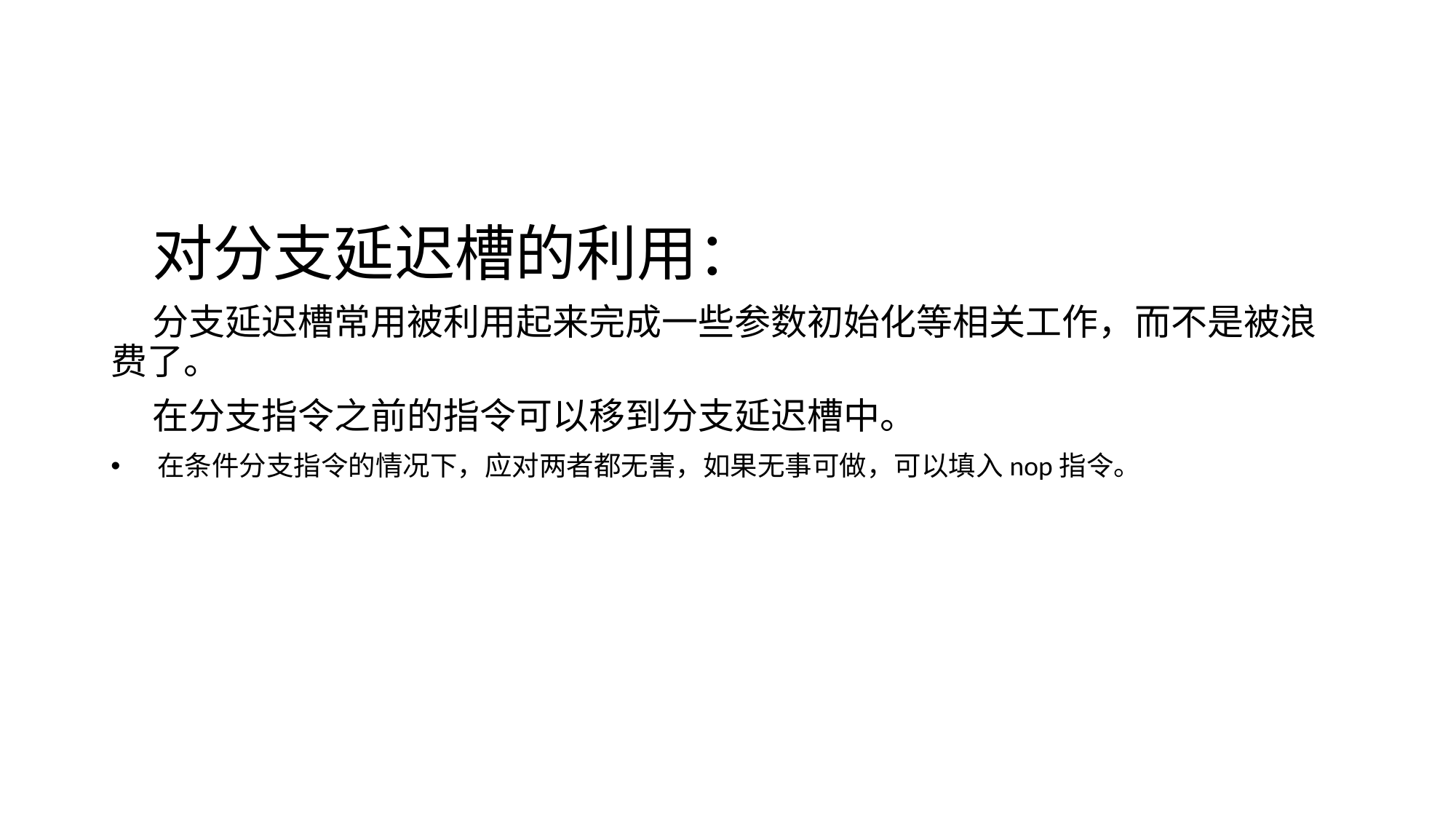

#
    对分支延迟槽的利用：
    分支延迟槽常用被利用起来完成一些参数初始化等相关工作，而不是被浪费了。
    在分支指令之前的指令可以移到分支延迟槽中。
  在条件分支指令的情况下，应对两者都无害，如果无事可做，可以填入nop指令。